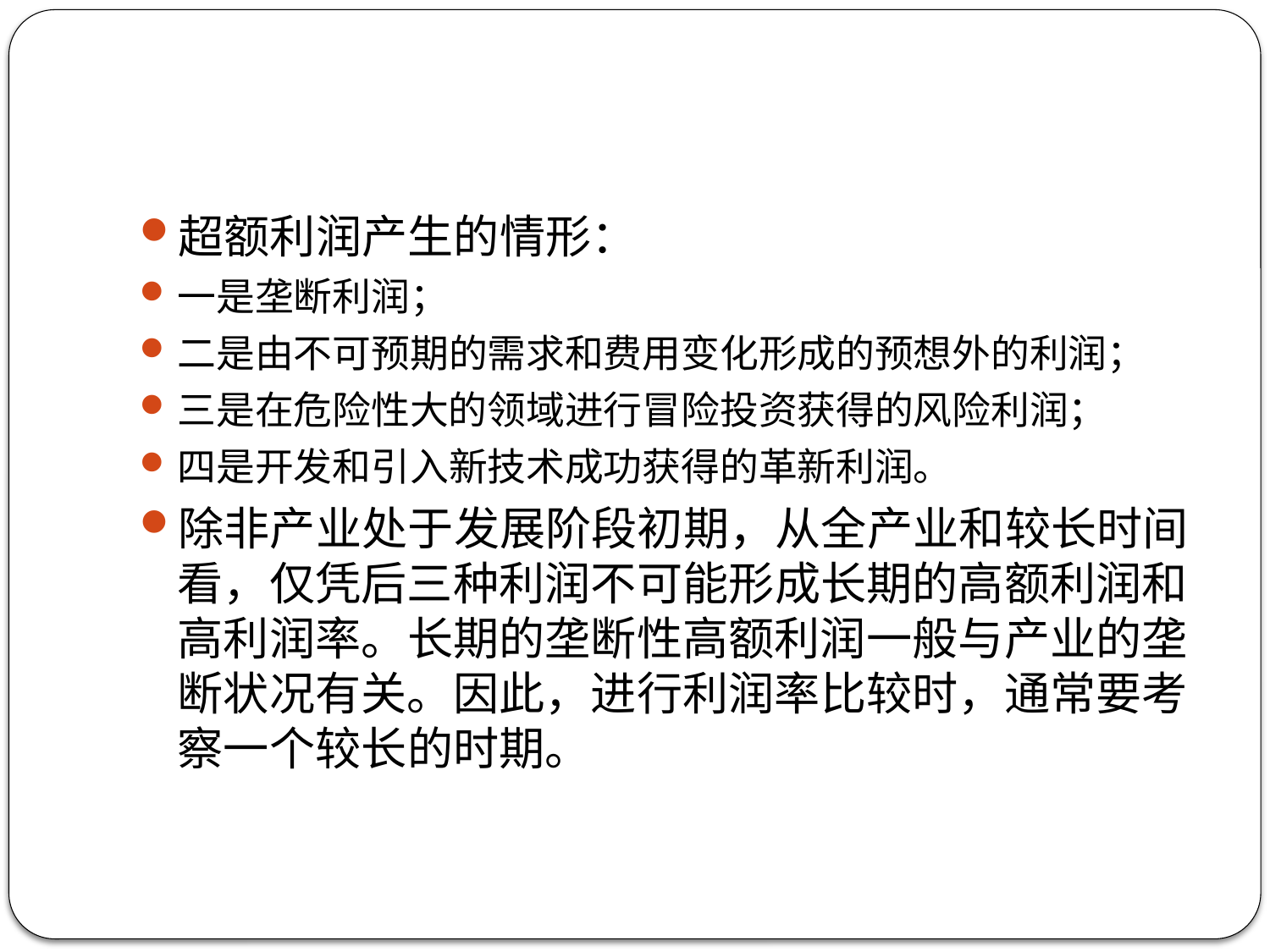

#
超额利润产生的情形：
一是垄断利润；
二是由不可预期的需求和费用变化形成的预想外的利润；
三是在危险性大的领域进行冒险投资获得的风险利润；
四是开发和引入新技术成功获得的革新利润。
除非产业处于发展阶段初期，从全产业和较长时间看，仅凭后三种利润不可能形成长期的高额利润和高利润率。长期的垄断性高额利润一般与产业的垄断状况有关。因此，进行利润率比较时，通常要考察一个较长的时期。